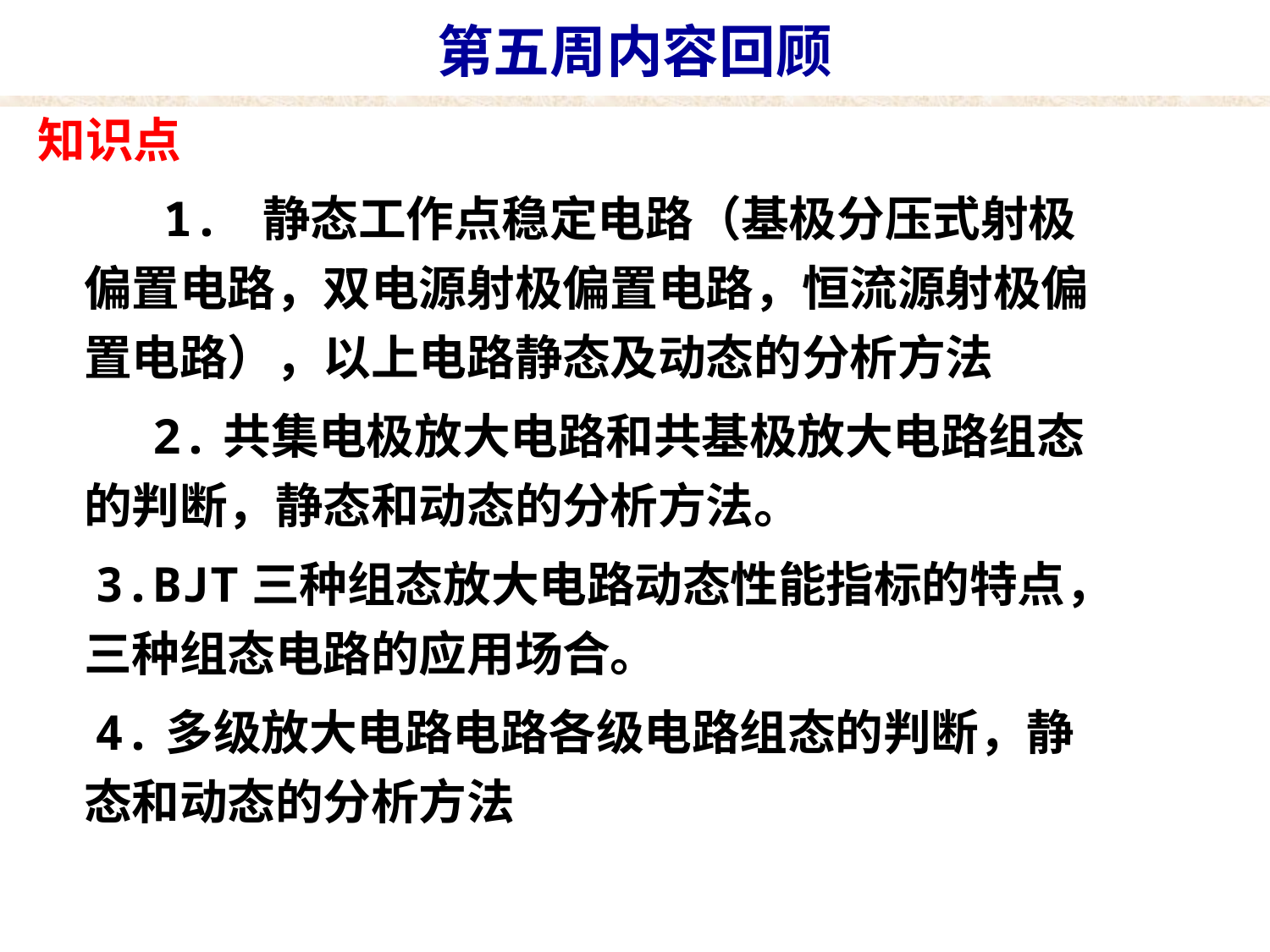

# 第五周内容回顾

知识点
     1. 静态工作点稳定电路（基极分压式射极偏置电路，双电源射极偏置电路，恒流源射极偏置电路），以上电路静态及动态的分析方法
    2.共集电极放大电路和共基极放大电路组态的判断，静态和动态的分析方法。
  3.BJT三种组态放大电路动态性能指标的特点，三种组态电路的应用场合。
  4.多级放大电路电路各级电路组态的判断，静态和动态的分析方法